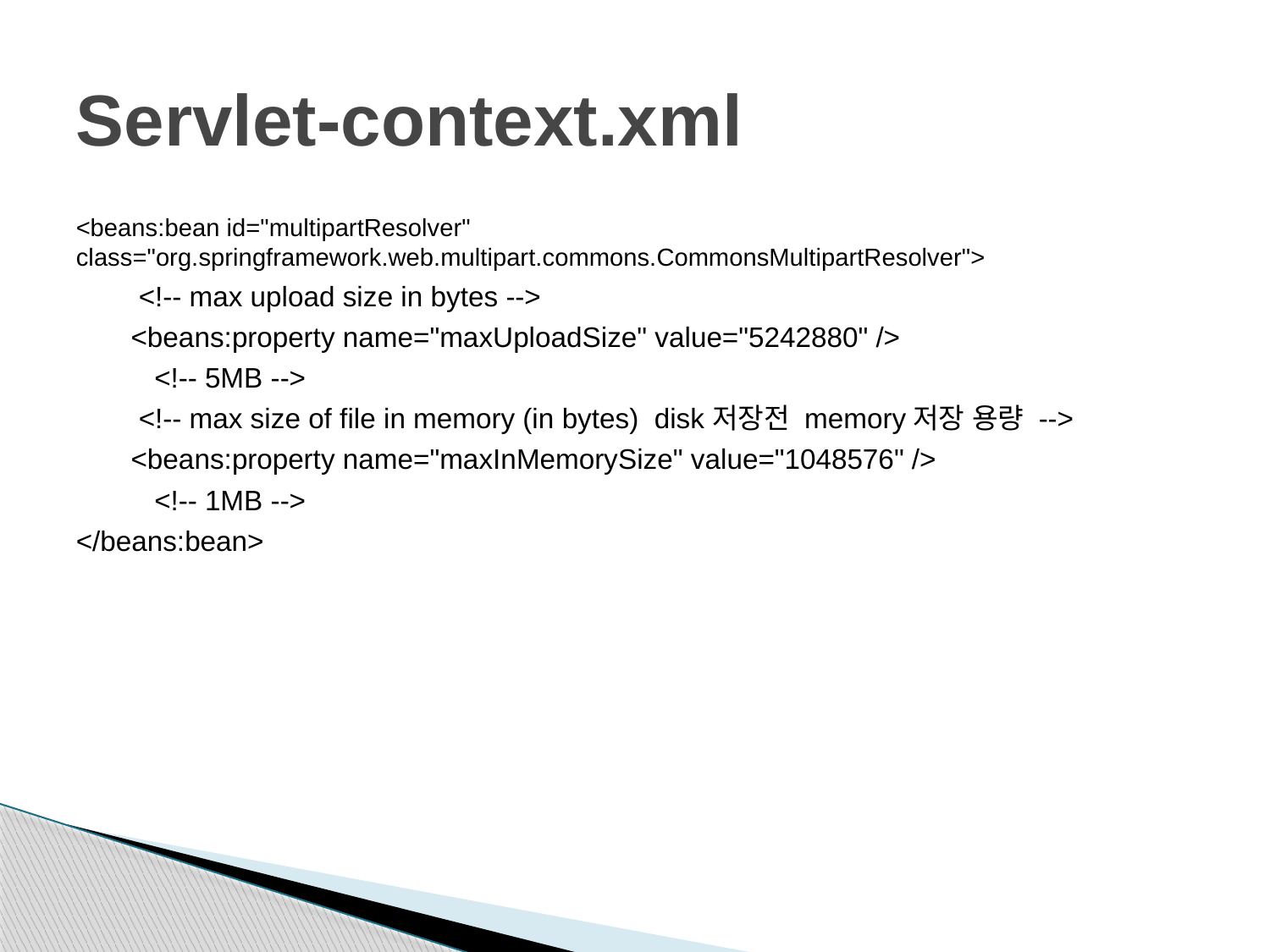

# Servlet-context.xml
<beans:bean id="multipartResolver" class="org.springframework.web.multipart.commons.CommonsMultipartResolver">
        <!-- max upload size in bytes -->
       <beans:property name="maxUploadSize" value="5242880" />
          <!-- 5MB -->
        <!-- max size of file in memory (in bytes)  disk저장전 memory저장 용량 -->
       <beans:property name="maxInMemorySize" value="1048576" />
          <!-- 1MB -->
</beans:bean>